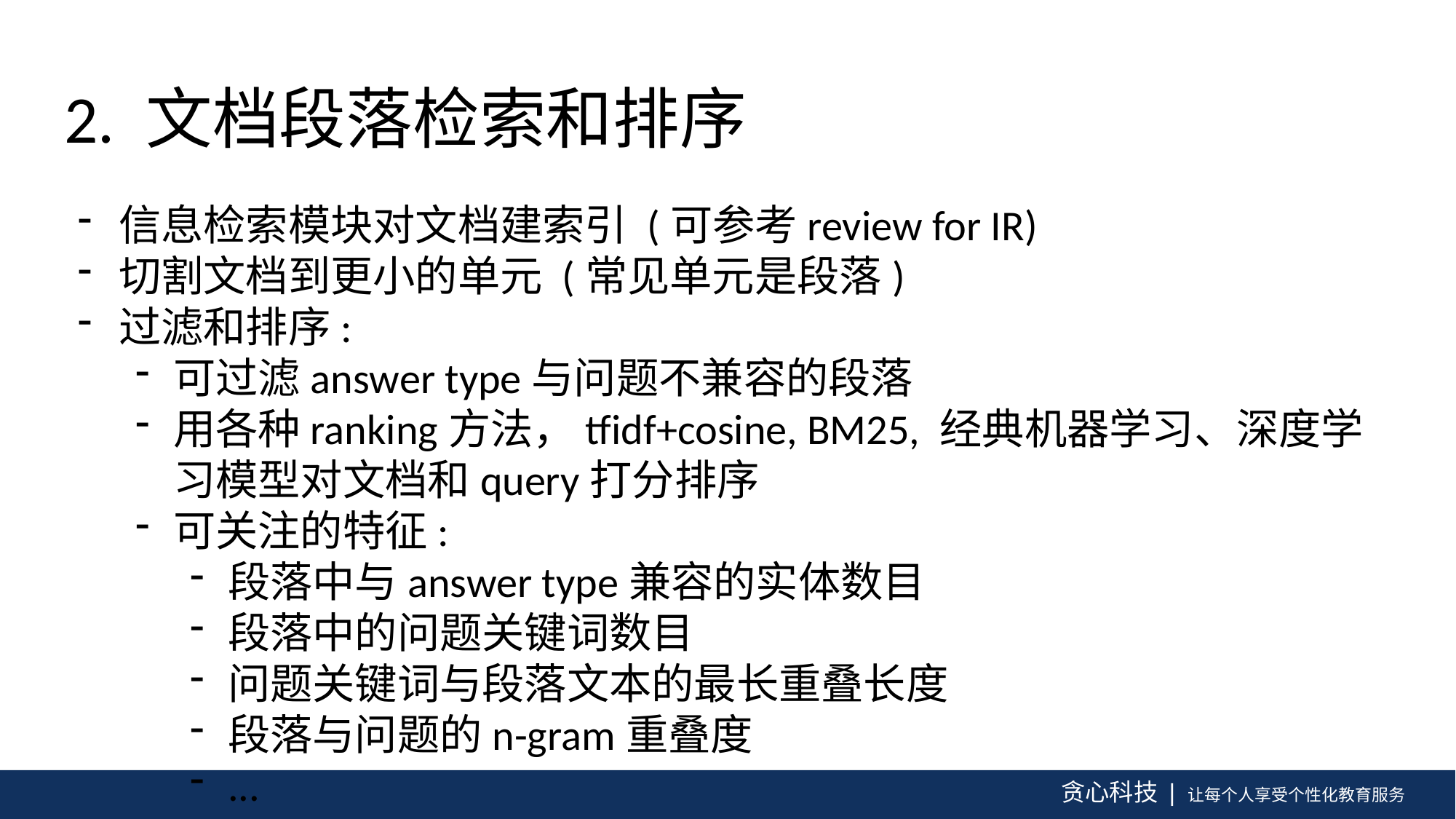

# 2. 文档段落检索和排序
信息检索模块对文档建索引 (可参考review for IR)
切割文档到更小的单元 (常见单元是段落)
过滤和排序:
可过滤answer type与问题不兼容的段落
用各种ranking方法，tfidf+cosine, BM25, 经典机器学习、深度学习模型对文档和query打分排序
可关注的特征:
段落中与answer type兼容的实体数目
段落中的问题关键词数目
问题关键词与段落文本的最长重叠长度
段落与问题的n-gram重叠度
...